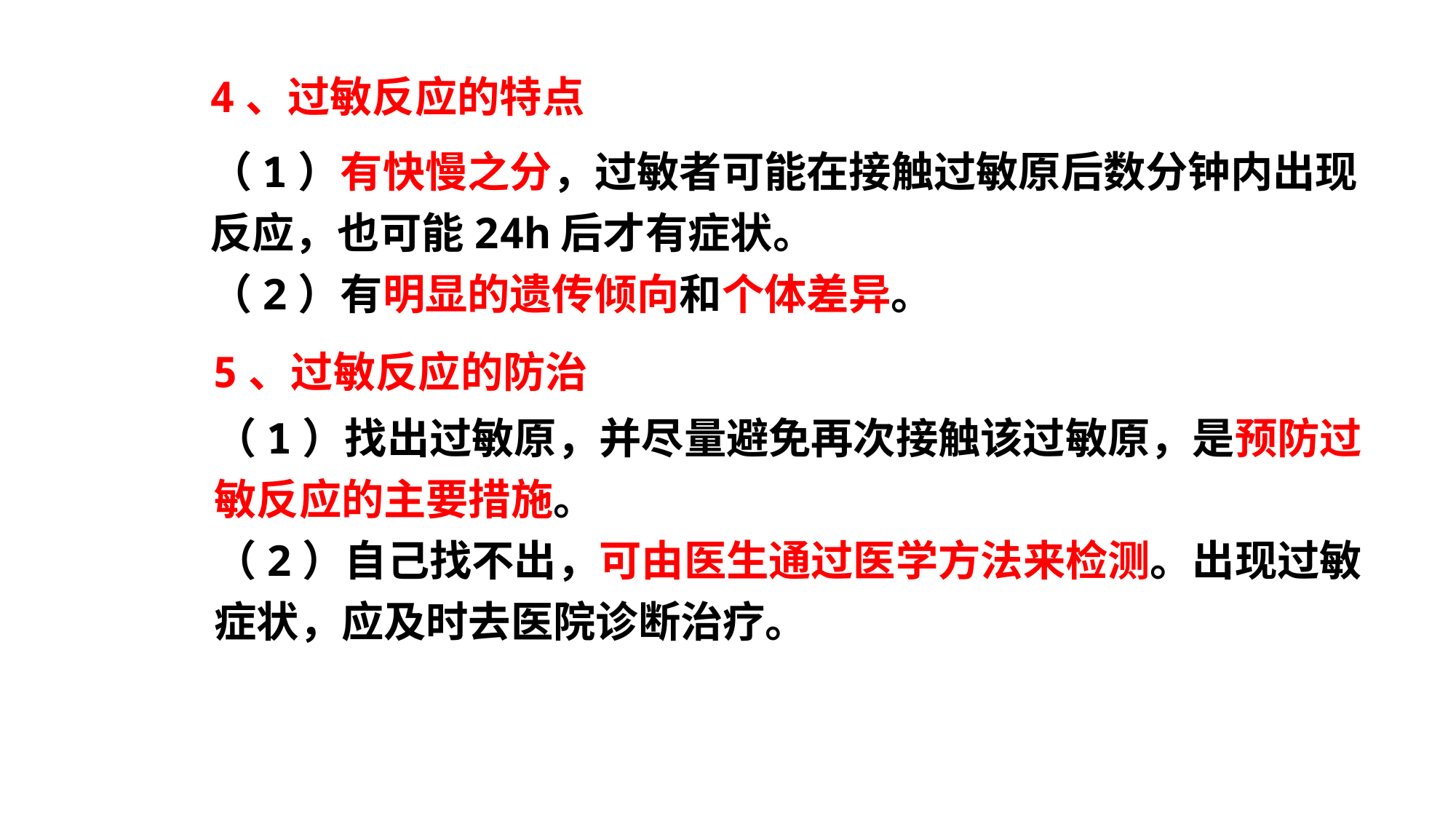

4、过敏反应的特点
（1）有快慢之分，过敏者可能在接触过敏原后数分钟内出现反应，也可能24h后才有症状。
（2）有明显的遗传倾向和个体差异。
5、过敏反应的防治
（1）找出过敏原，并尽量避免再次接触该过敏原，是预防过敏反应的主要措施。
（2）自己找不出，可由医生通过医学方法来检测。出现过敏症状，应及时去医院诊断治疗。